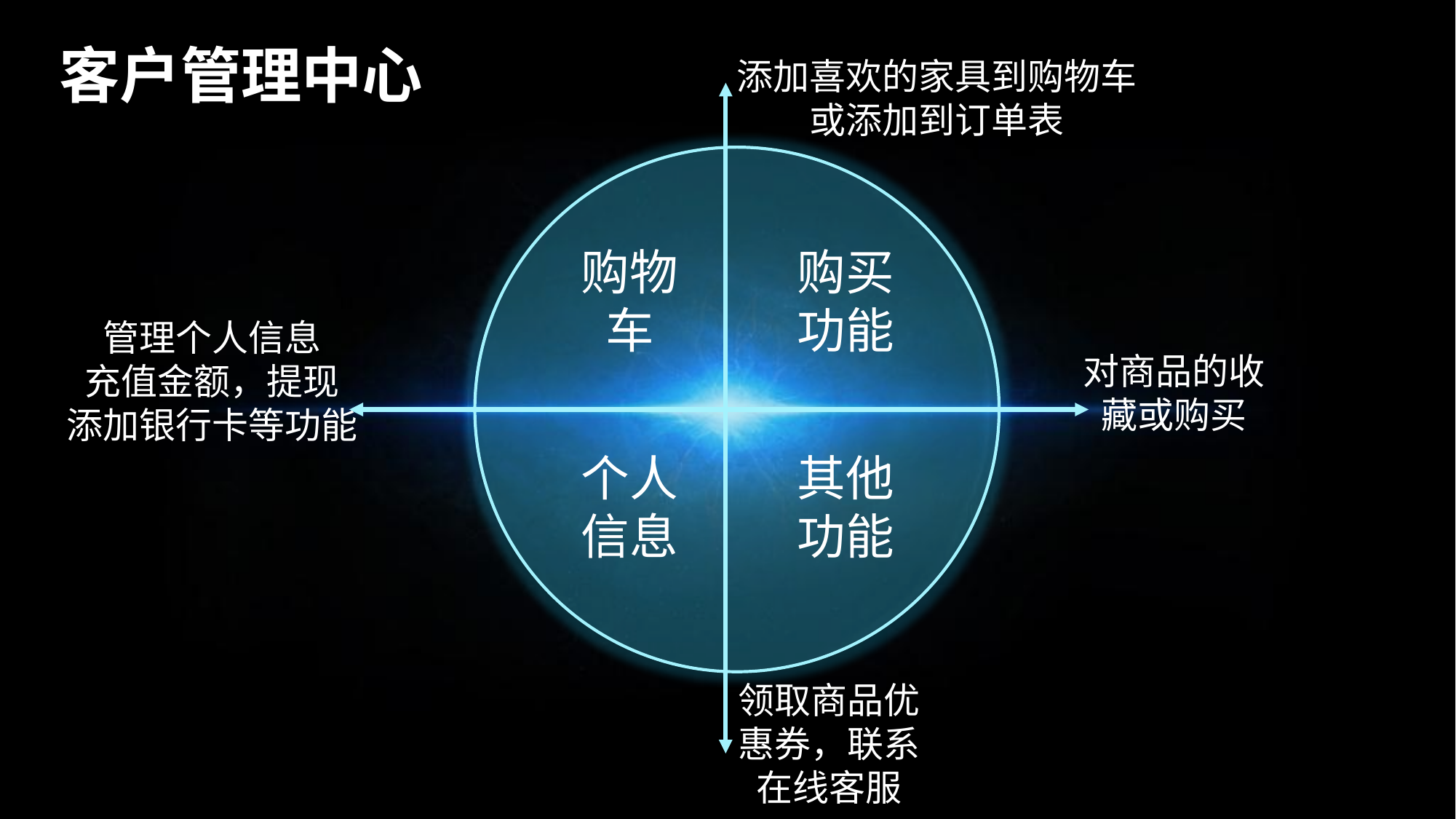

客户管理中心
添加喜欢的家具到购物车
或添加到订单表

购物
车
购买
功能
管理个人信息
充值金额，提现
添加银行卡等功能
对商品的收
藏或购买
个人
信息
其他
功能
领取商品优惠券，联系在线客服